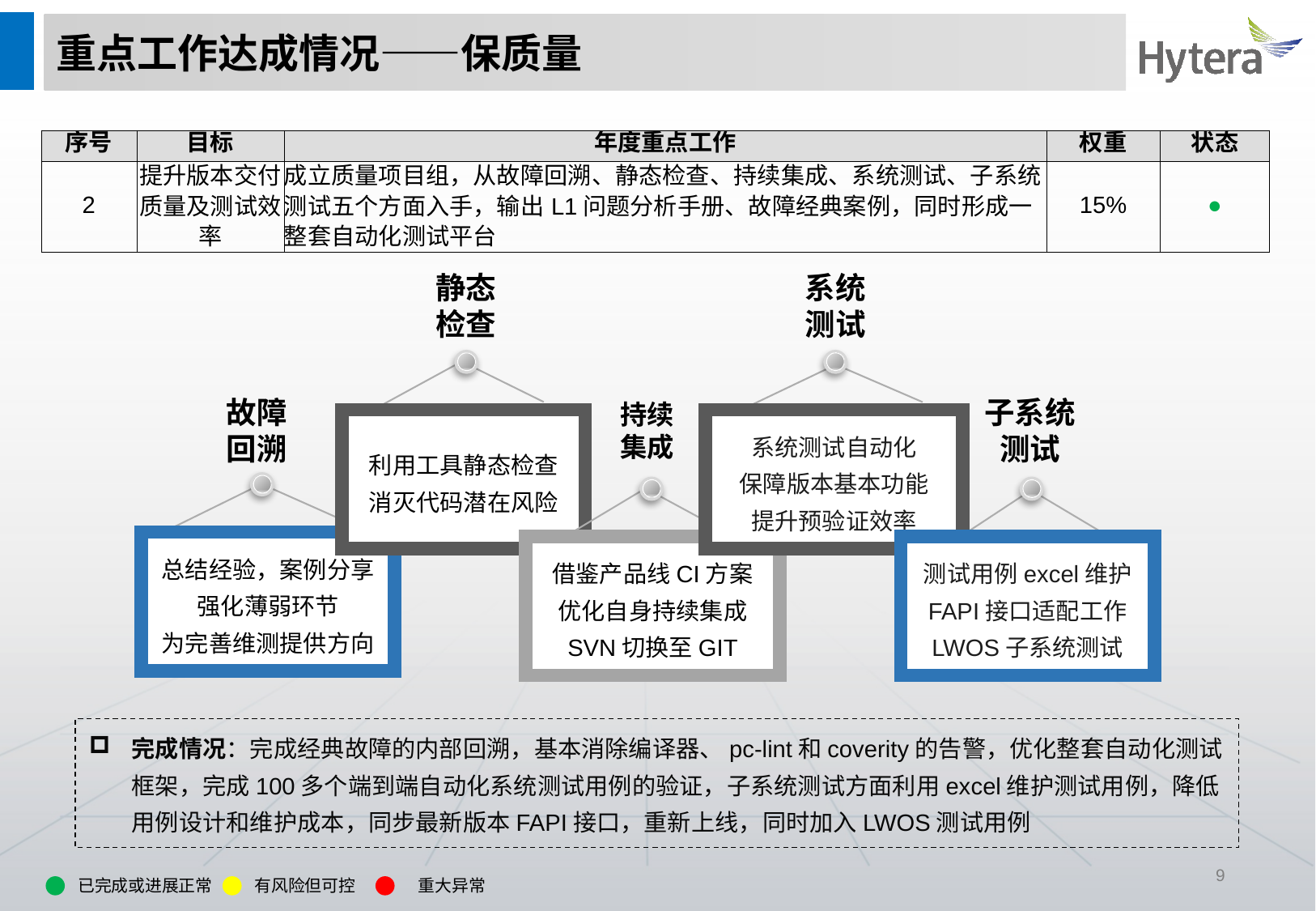

# 重点工作达成情况——保质量
| 序号 | 目标 | 年度重点工作 | 权重 | 状态 |
| --- | --- | --- | --- | --- |
| 2 | 提升版本交付质量及测试效率 | 成立质量项目组，从故障回溯、静态检查、持续集成、系统测试、子系统测试五个方面入手，输出L1问题分析手册、故障经典案例，同时形成一整套自动化测试平台 | 15% | ● |
静态检查
系统测试

故障回溯
持续集成
子系统测试
利用工具静态检查
消灭代码潜在风险
系统测试自动化
保障版本基本功能
提升预验证效率

总结经验，案例分享
强化薄弱环节
为完善维测提供方向
借鉴产品线CI方案
优化自身持续集成
SVN切换至GIT
测试用例excel维护
FAPI接口适配工作
LWOS子系统测试
完成情况：完成经典故障的内部回溯，基本消除编译器、pc-lint和coverity的告警，优化整套自动化测试框架，完成100多个端到端自动化系统测试用例的验证，子系统测试方面利用excel维护测试用例，降低用例设计和维护成本，同步最新版本FAPI接口，重新上线，同时加入LWOS测试用例
已完成或进展正常
有风险但可控
重大异常